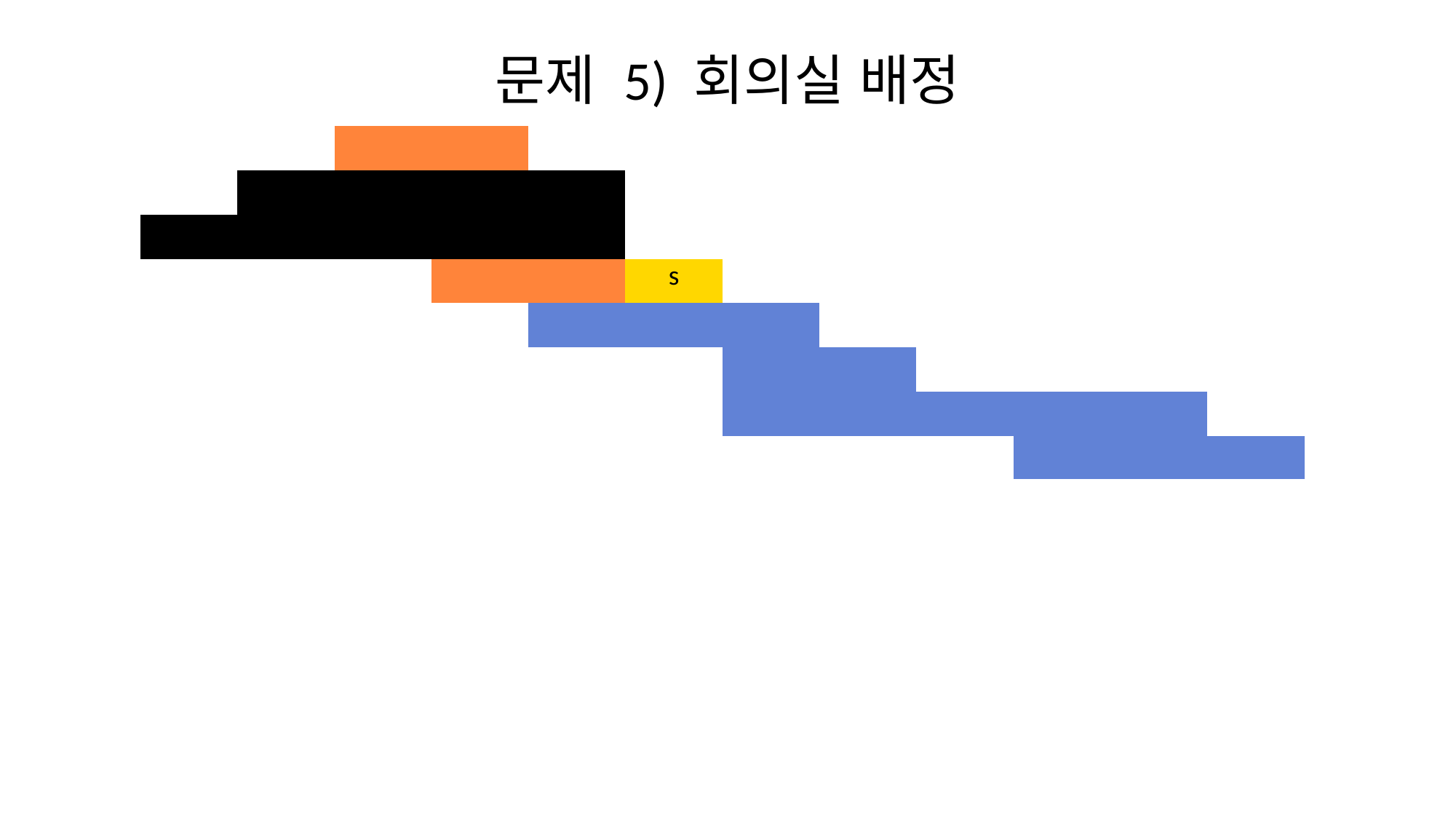

# 문제 5) 회의실 배정
|  |  |  |  |  |  |  |  |  |  |  |  |
| --- | --- | --- | --- | --- | --- | --- | --- | --- | --- | --- | --- |
|  |  |  |  |  |  |  |  |  |  |  |  |
|  |  |  |  |  |  |  |  |  |  |  |  |
|  |  |  |  |  | s |  |  |  |  |  |  |
|  |  |  |  |  |  |  |  |  |  |  |  |
|  |  |  |  |  |  |  |  |  |  |  |  |
|  |  |  |  |  |  |  |  |  |  |  |  |
|  |  |  |  |  |  |  |  |  |  |  |  |